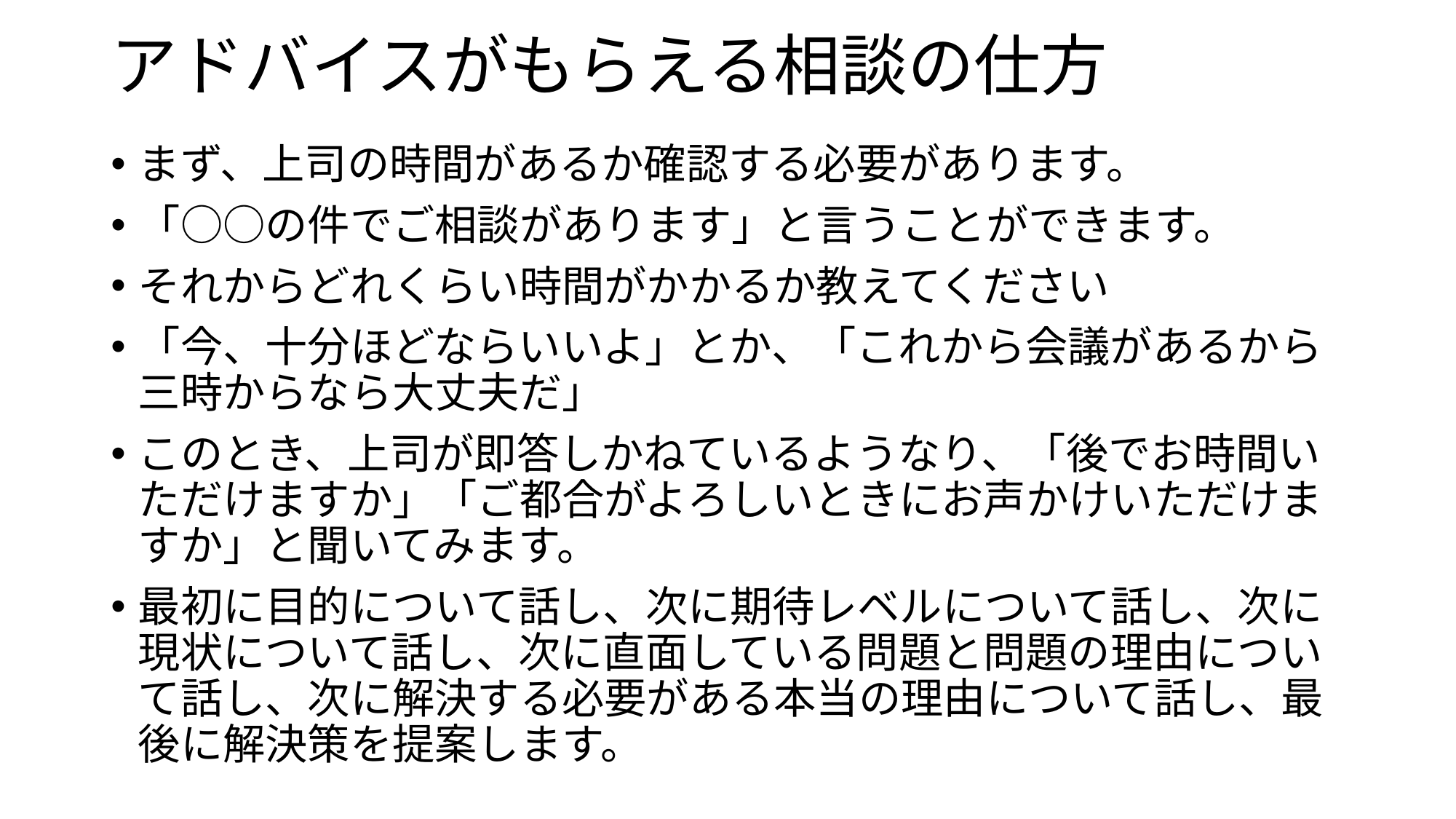

# アドバイスがもらえる相談の仕方
まず、上司の時間があるか確認する必要があります。
「○○の件でご相談があります」と言うことができます。
それからどれくらい時間がかかるか教えてください
「今、十分ほどならいいよ」とか、「これから会議があるから三時からなら大丈夫だ」
このとき、上司が即答しかねているようなり、「後でお時間いただけますか」「ご都合がよろしいときにお声かけいただけますか」と聞いてみます。
最初に目的について話し、次に期待レベルについて話し、次に現状について話し、次に直面している問題と問題の理由について話し、次に解決する必要がある本当の理由について話し、最後に解決策を提案します。